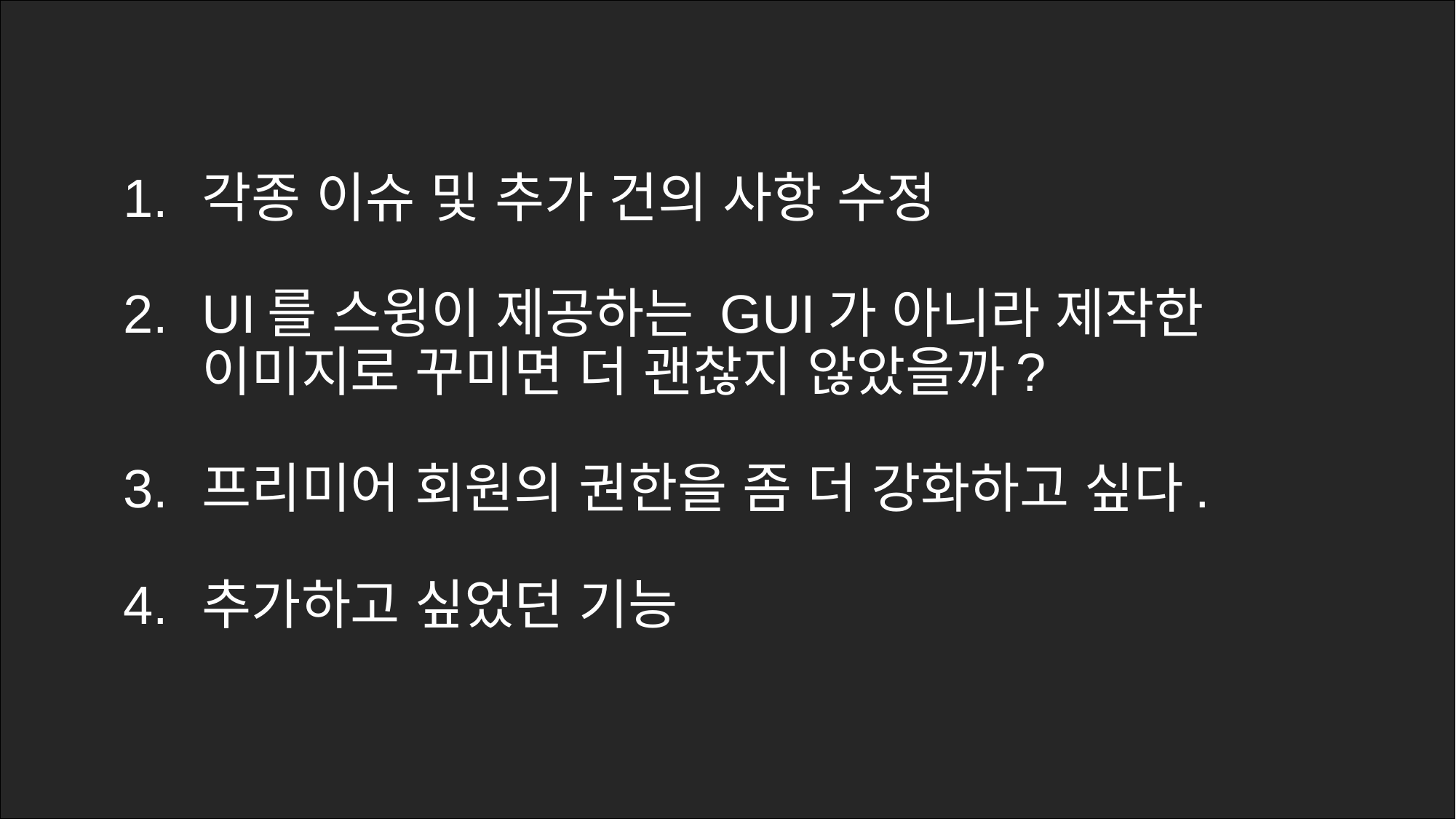

각종 이슈 및 추가 건의 사항 수정

UI를 스윙이 제공하는 GUI가 아니라 제작한 이미지로 꾸미면 더 괜찮지 않았을까?

프리미어 회원의 권한을 좀 더 강화하고 싶다.

추가하고 싶었던 기능